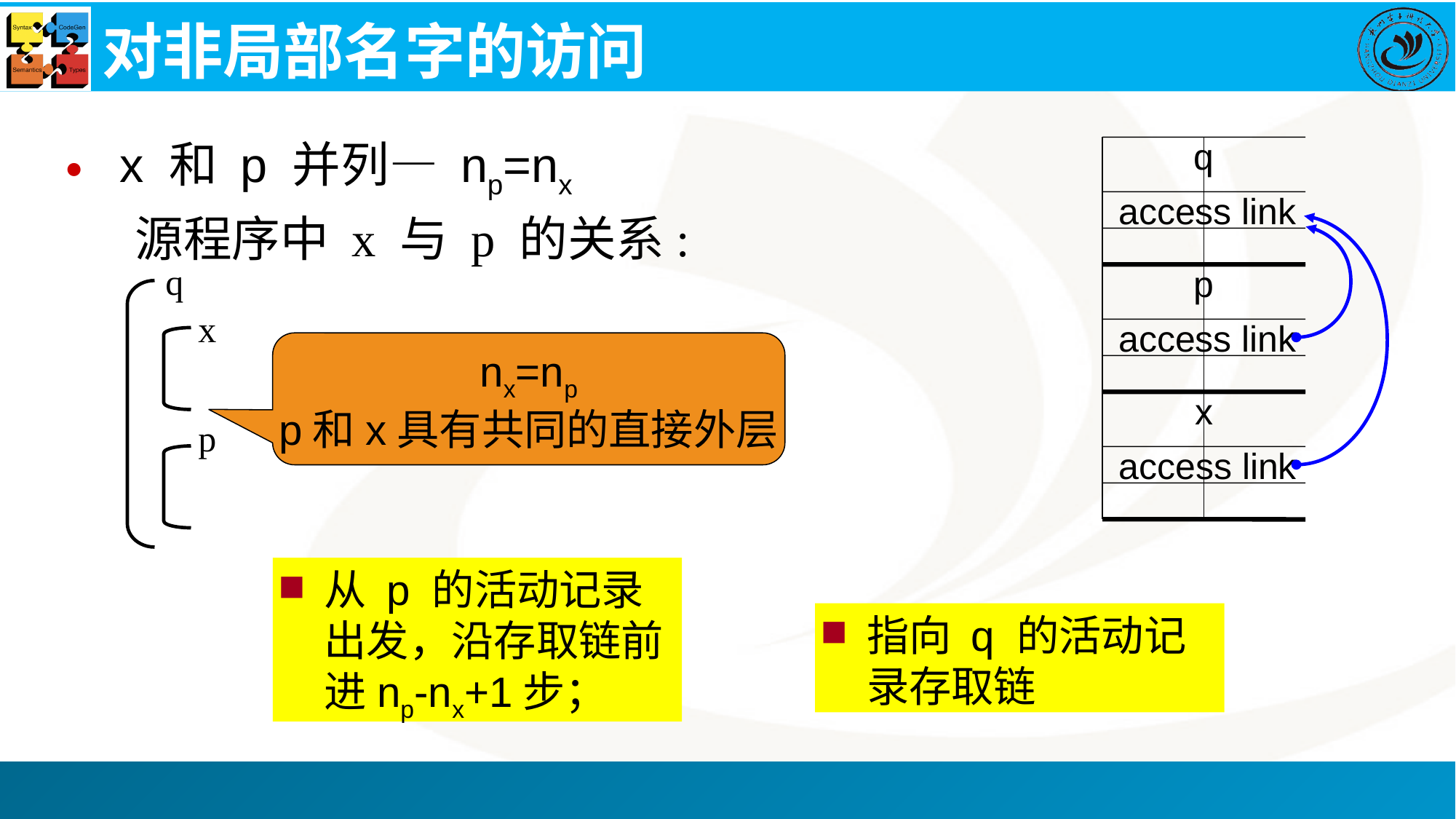

# 对非局部名字的访问
q

access link

 x 和 p 并列— np=nx
      源程序中 x 与 p 的关系:

q

p

access link

x

p

nx=np
p和x具有共同的直接外层
x

access link

从 p 的活动记录出发，沿存取链前进np-nx+1步；

指向 q 的活动记录存取链
55